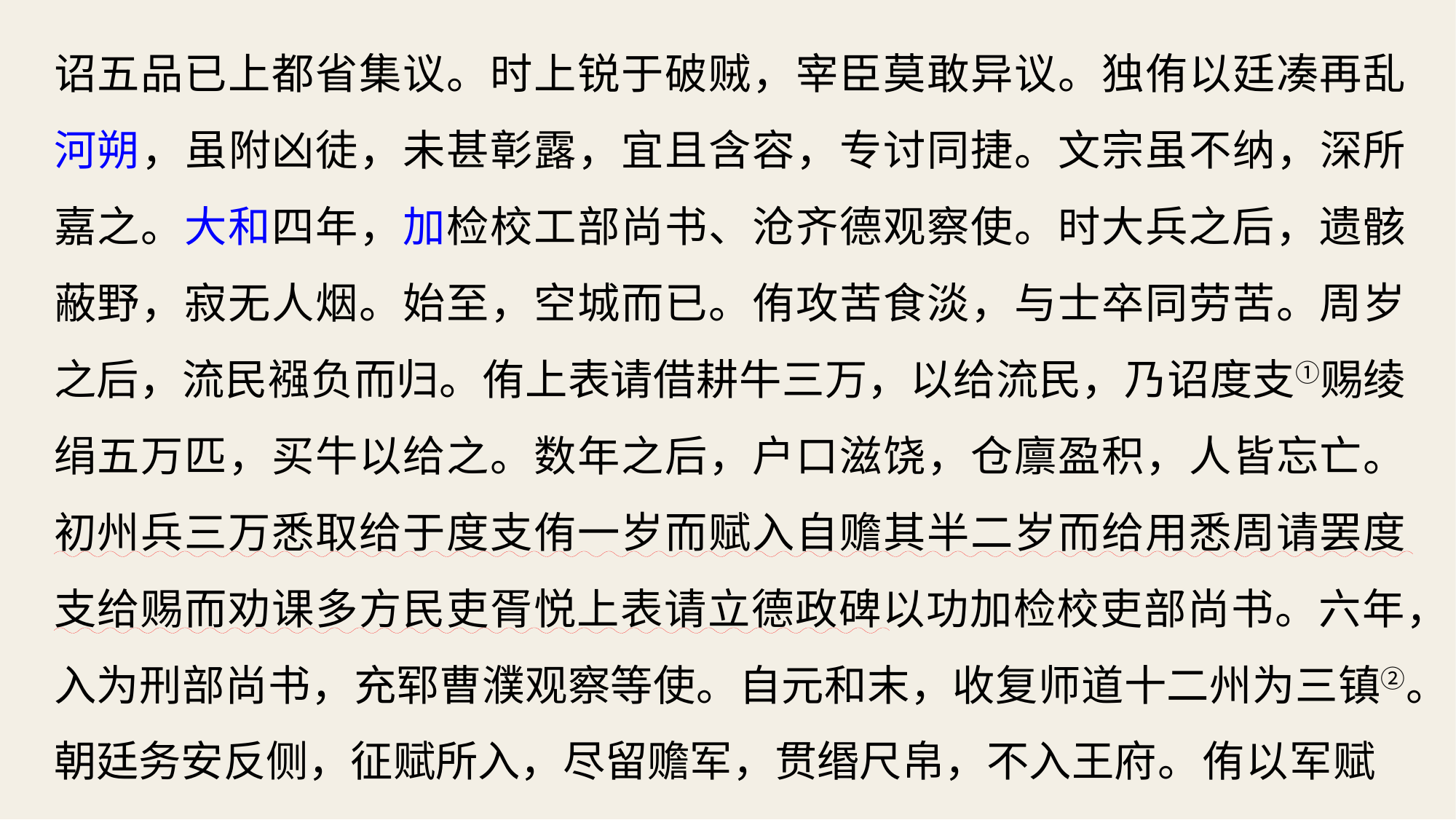

诏五品已上都省集议。时上锐于破贼，宰臣莫敢异议。独侑以廷凑再乱河朔，虽附凶徒，未甚彰露，宜且含容，专讨同捷。文宗虽不纳，深所嘉之。大和四年，加检校工部尚书、沧齐德观察使。时大兵之后，遗骸蔽野，寂无人烟。始至，空城而已。侑攻苦食淡，与士卒同劳苦。周岁之后，流民襁负而归。侑上表请借耕牛三万，以给流民，乃诏度支①赐绫绢五万匹，买牛以给之。数年之后，户口滋饶，仓廪盈积，人皆忘亡。初州兵三万悉取给于度支侑一岁而赋入自赡其半二岁而给用悉周请罢度支给赐而劝课多方民吏胥悦上表请立德政碑以功加检校吏部尚书。六年，入为刑部尚书，充郓曹濮观察等使。自元和末，收复师道十二州为三镇②。朝廷务安反侧，征赋所入，尽留赡军，贯缗尺帛，不入王府。侑以军赋